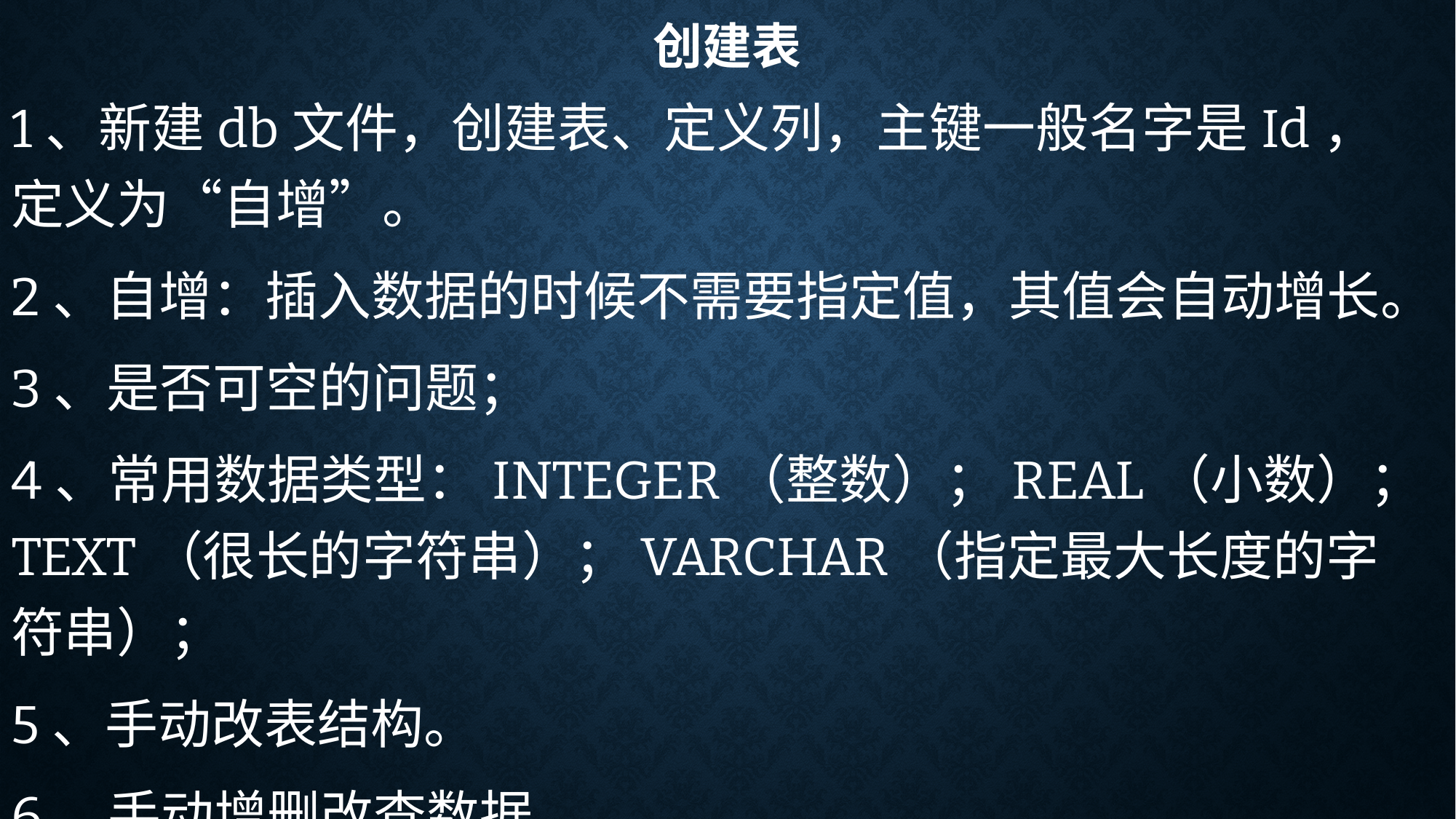

# 创建表
1、新建db文件，创建表、定义列，主键一般名字是Id，定义为“自增”。
2、自增：插入数据的时候不需要指定值，其值会自动增长。
3、是否可空的问题；
4、常用数据类型：INTEGER（整数）；REAL（小数）；TEXT（很长的字符串）；VARCHAR（指定最大长度的字符串）；
5、手动改表结构。
6、手动增删改查数据。